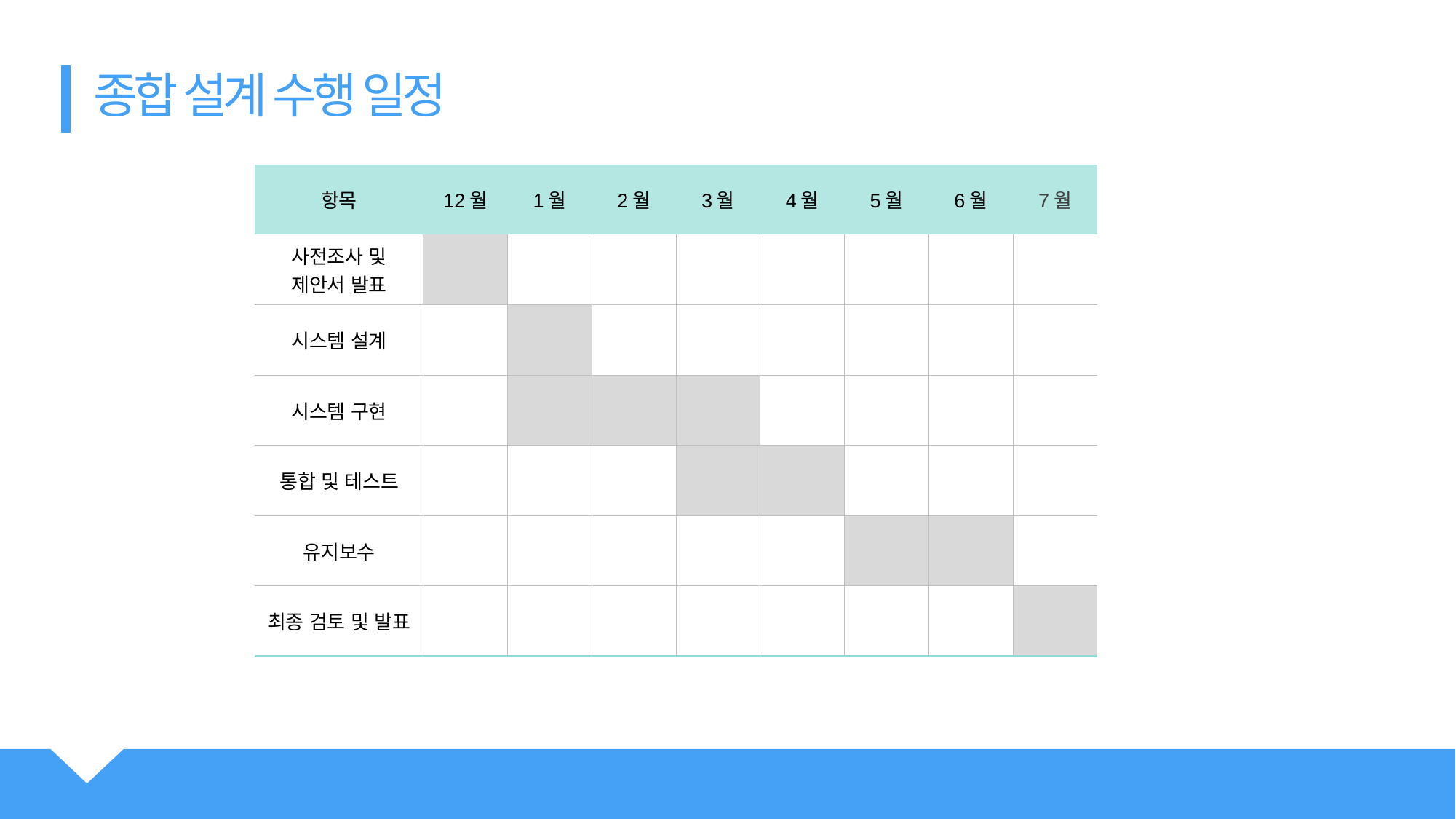

종합 설계 수행 일정
| 항목 | 12월 | 1월 | 2월 | 3월 | 4월 | 5월 | 6월 | 7월 |
| --- | --- | --- | --- | --- | --- | --- | --- | --- |
| 사전조사 및 제안서 발표 |  |  |  |  |  |  |  |  |
| 시스템 설계 |  |  |  |  |  |  |  |  |
| 시스템 구현 |  |  |  |  |  |  |  |  |
| 통합 및 테스트 |  |  |  |  |  |  |  |  |
| 유지보수 |  |  |  |  |  |  |  |  |
| 최종 검토 및 발표 |  |  |  |  |  |  |  |  |